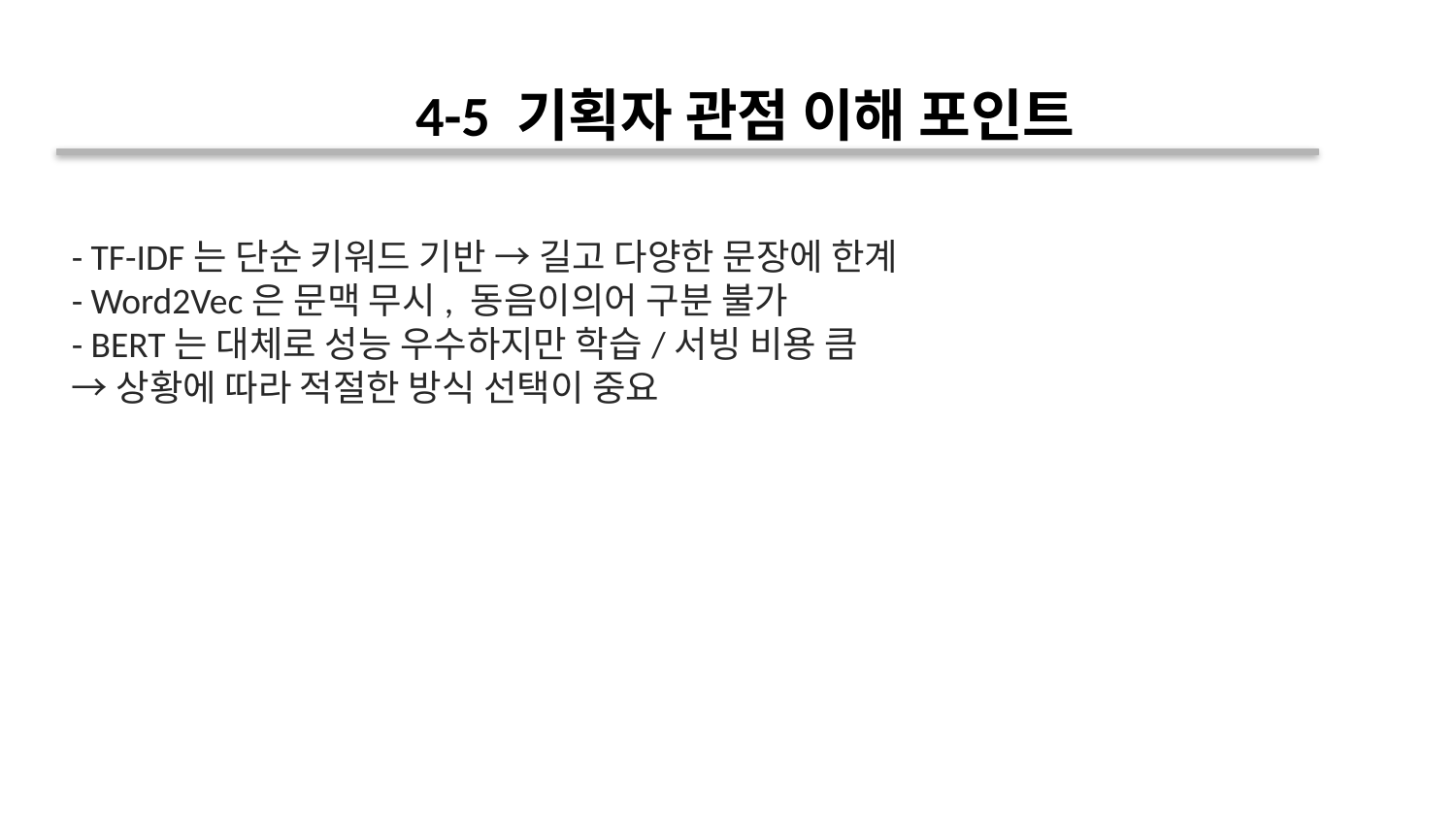

4-5 기획자 관점 이해 포인트

- TF-IDF는 단순 키워드 기반 → 길고 다양한 문장에 한계
- Word2Vec은 문맥 무시, 동음이의어 구분 불가
- BERT는 대체로 성능 우수하지만 학습/서빙 비용 큼
→ 상황에 따라 적절한 방식 선택이 중요